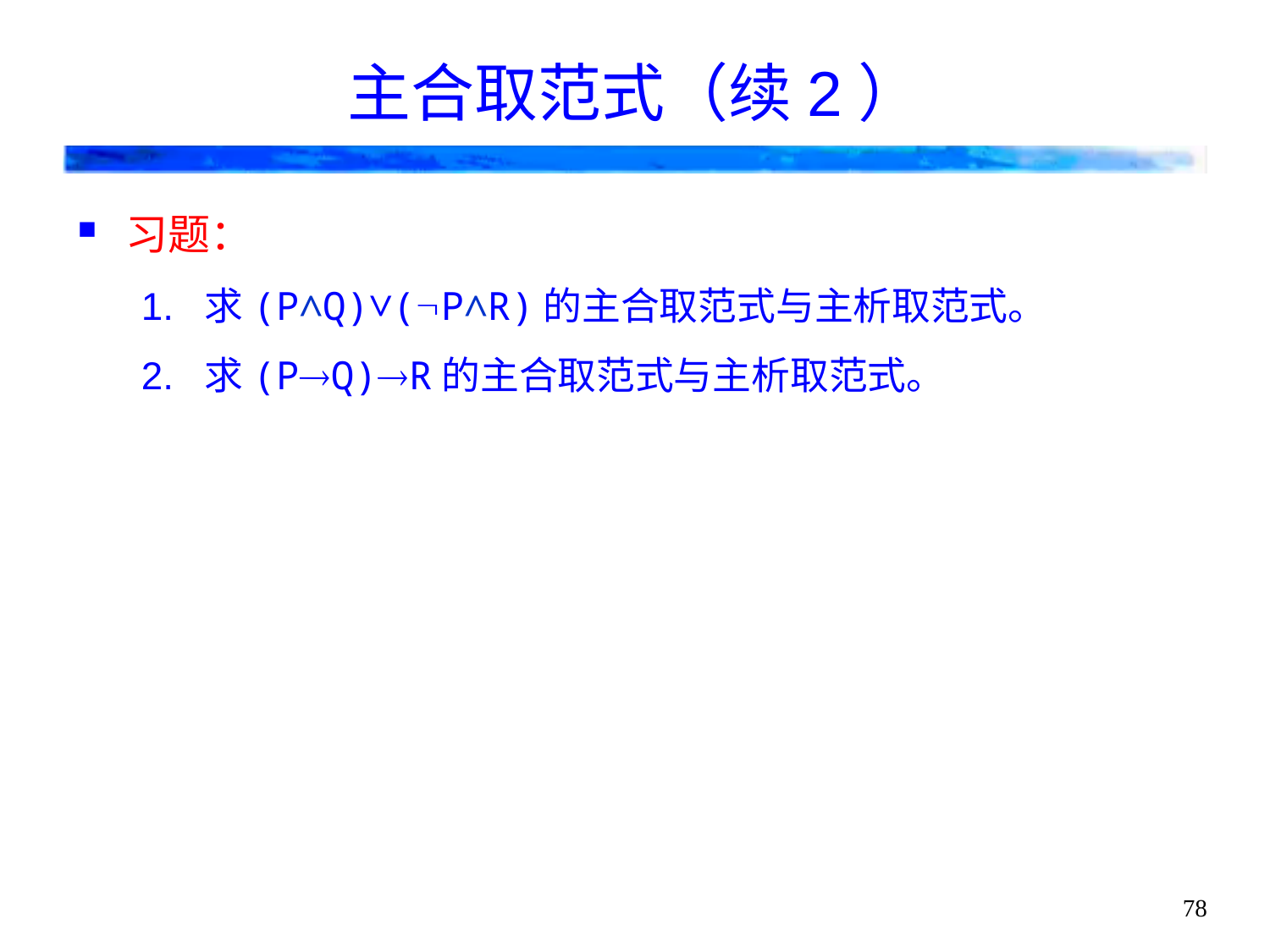

# 主合取范式（续2）
习题：
求(P∧Q)∨(¬P∧R)的主合取范式与主析取范式。
求(P→Q)→R的主合取范式与主析取范式。

78